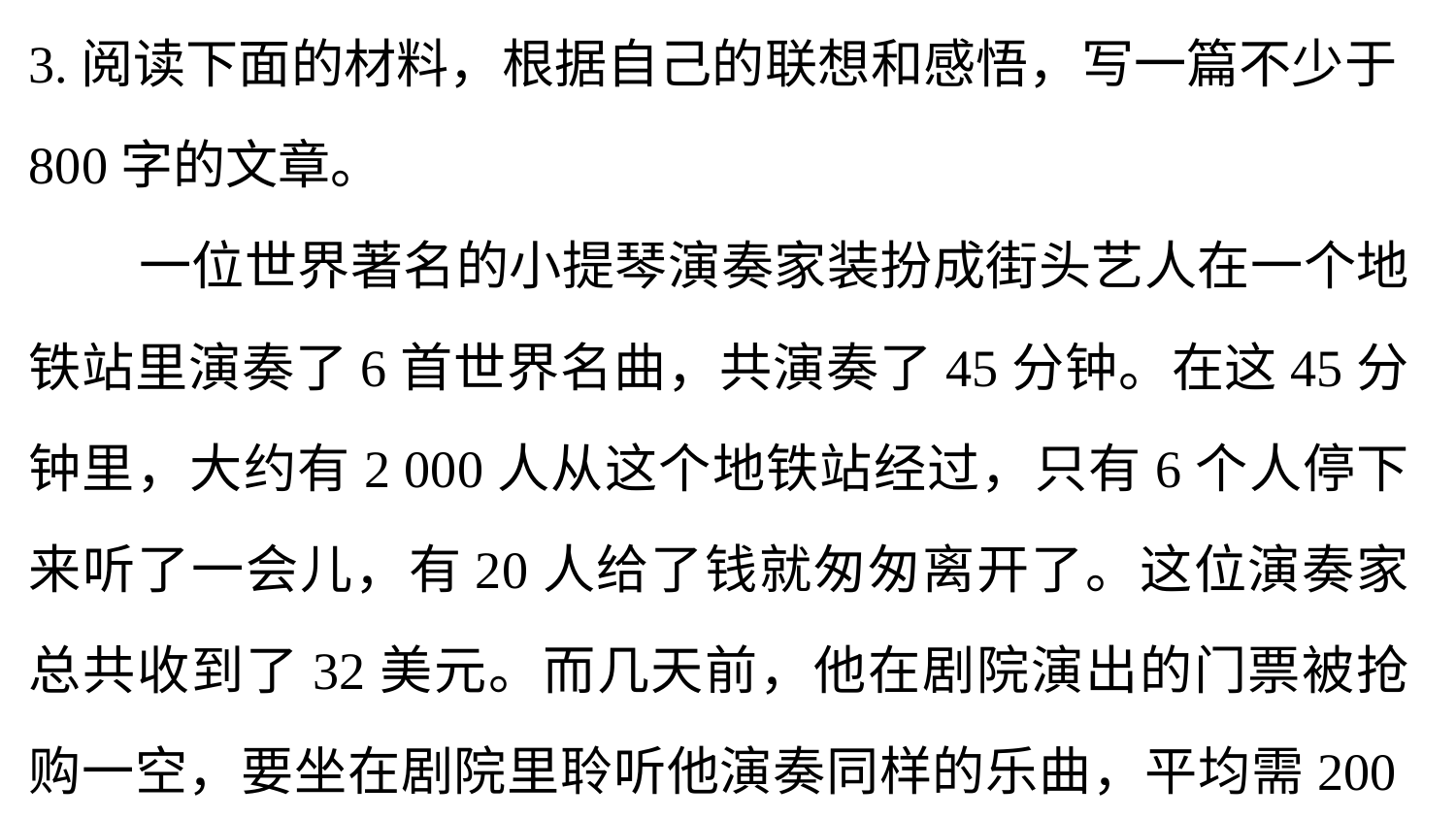

3.阅读下面的材料，根据自己的联想和感悟，写一篇不少于800字的文章。
        一位世界著名的小提琴演奏家装扮成街头艺人在一个地铁站里演奏了6首世界名曲，共演奏了45分钟。在这45分钟里，大约有2 000人从这个地铁站经过，只有6个人停下来听了一会儿，有20人给了钱就匆匆离开了。这位演奏家总共收到了32美元。而几天前，他在剧院演出的门票被抢购一空，要坐在剧院里聆听他演奏同样的乐曲，平均需200美元。